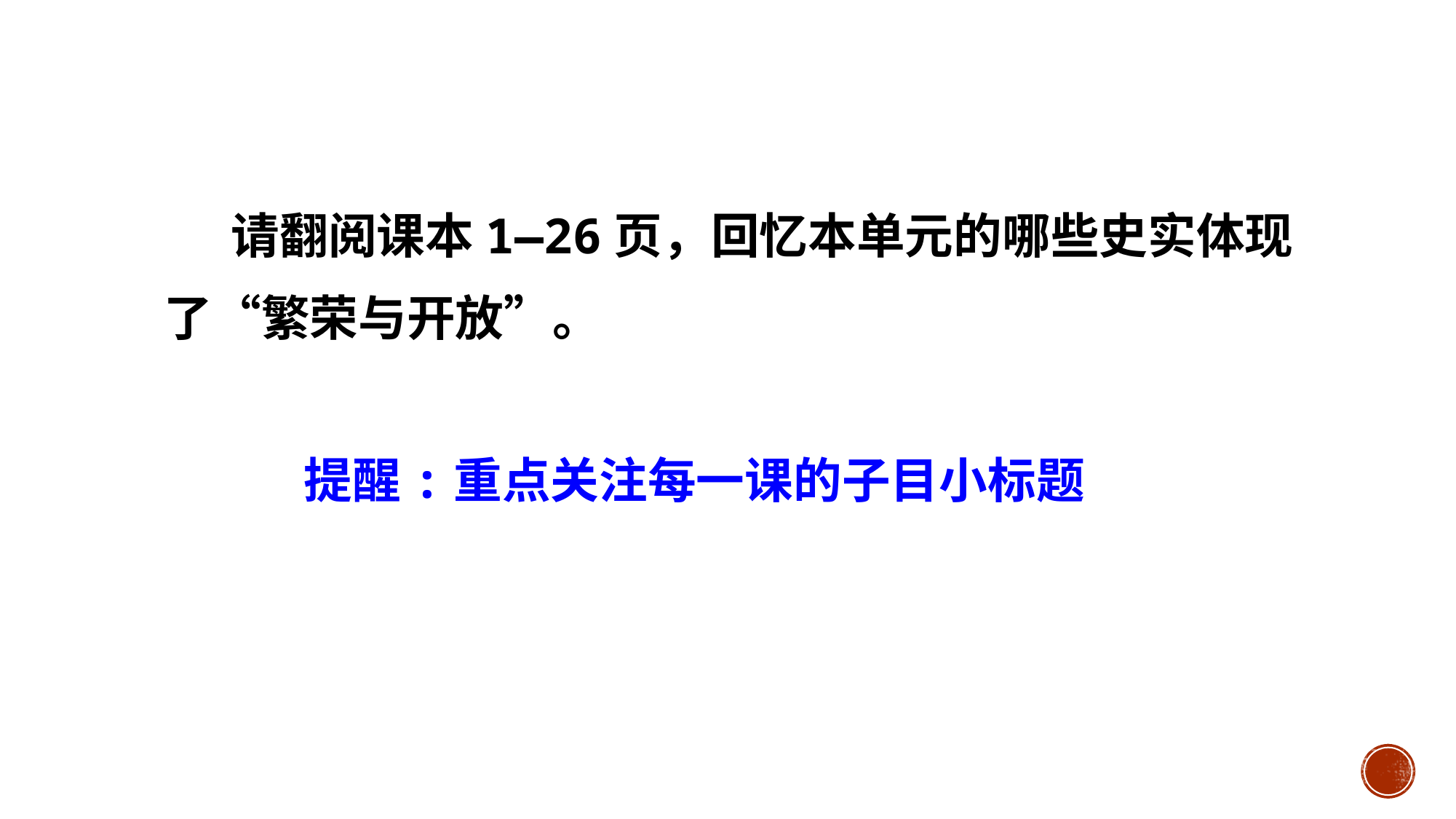

请翻阅课本1—26页，回忆本单元的哪些史实体现了“繁荣与开放”。
    提醒:重点关注每一课的子目小标题